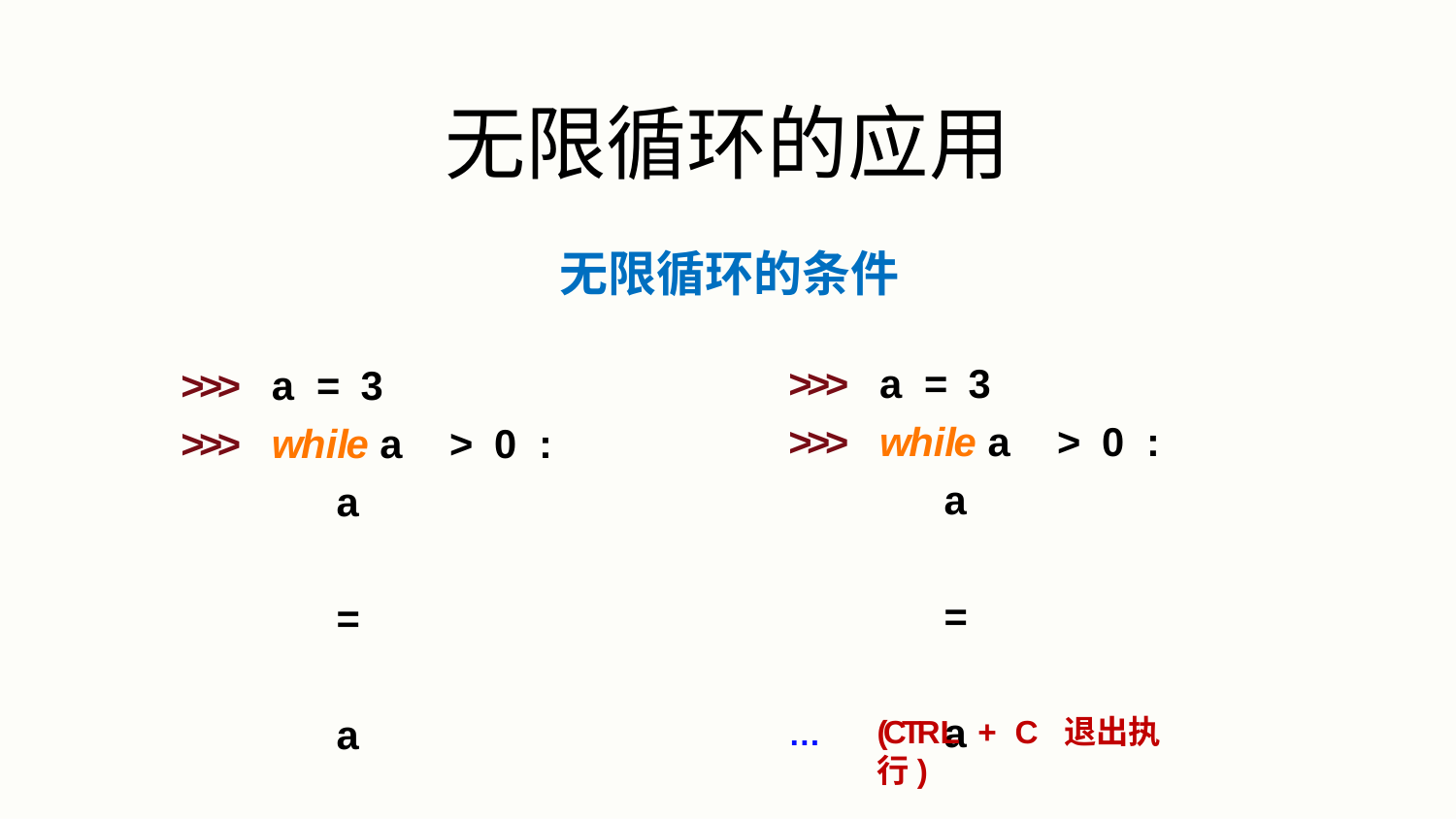

# 无限循环的应用
无限循环的条件

>>>	a	=	3
>>>	while a	>	0	:
a	=	a	+	1 print(a)
4
5
>>>	a	=	3
>>>	while a	>	0	:
a	=	a	-	1 print(a)
2
1
0
(CTRL  +  C  退出执行)
…